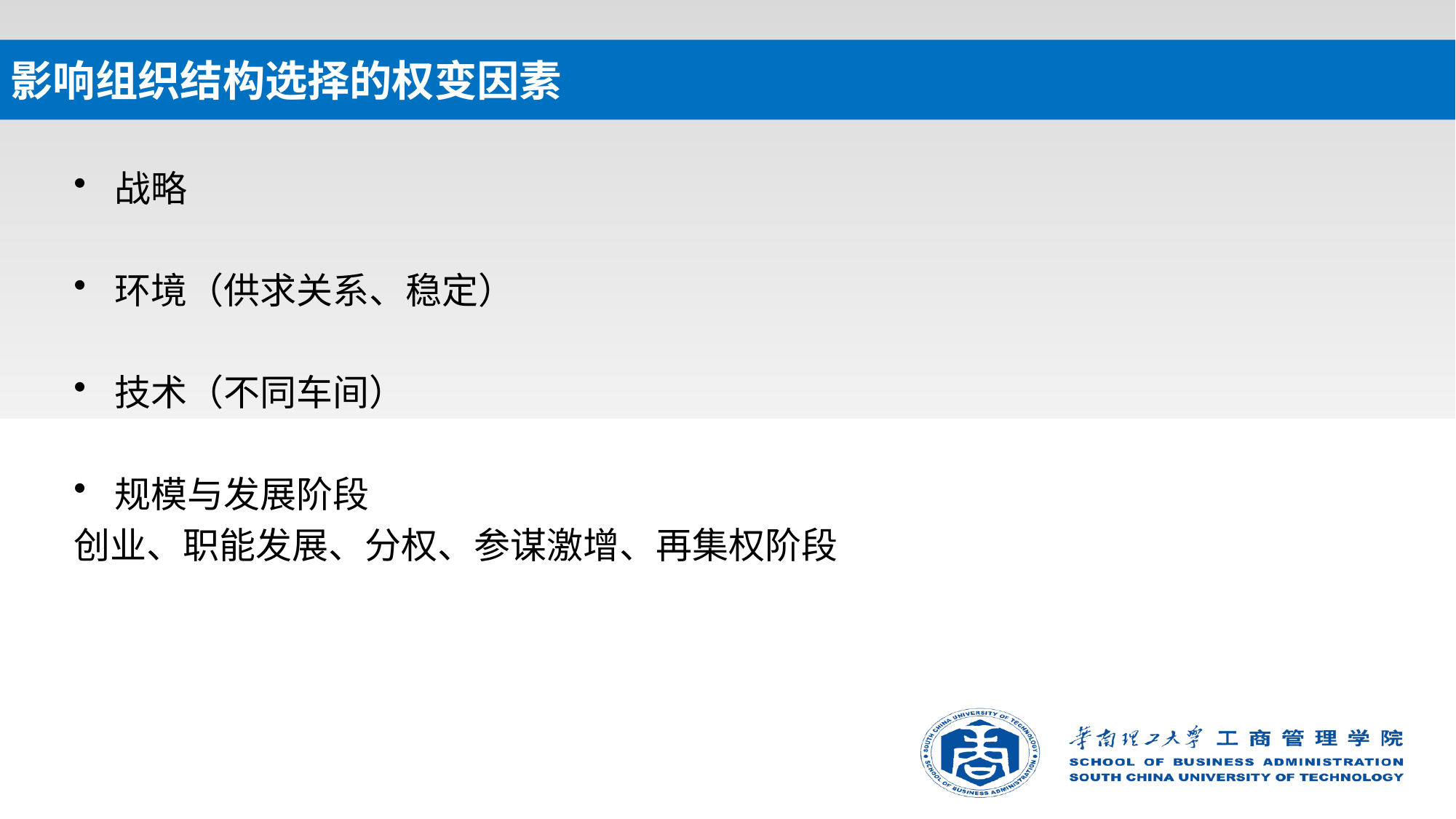

# 影响组织结构选择的权变因素
战略

环境（供求关系、稳定）

技术（不同车间）

规模与发展阶段
创业、职能发展、分权、参谋激增、再集权阶段